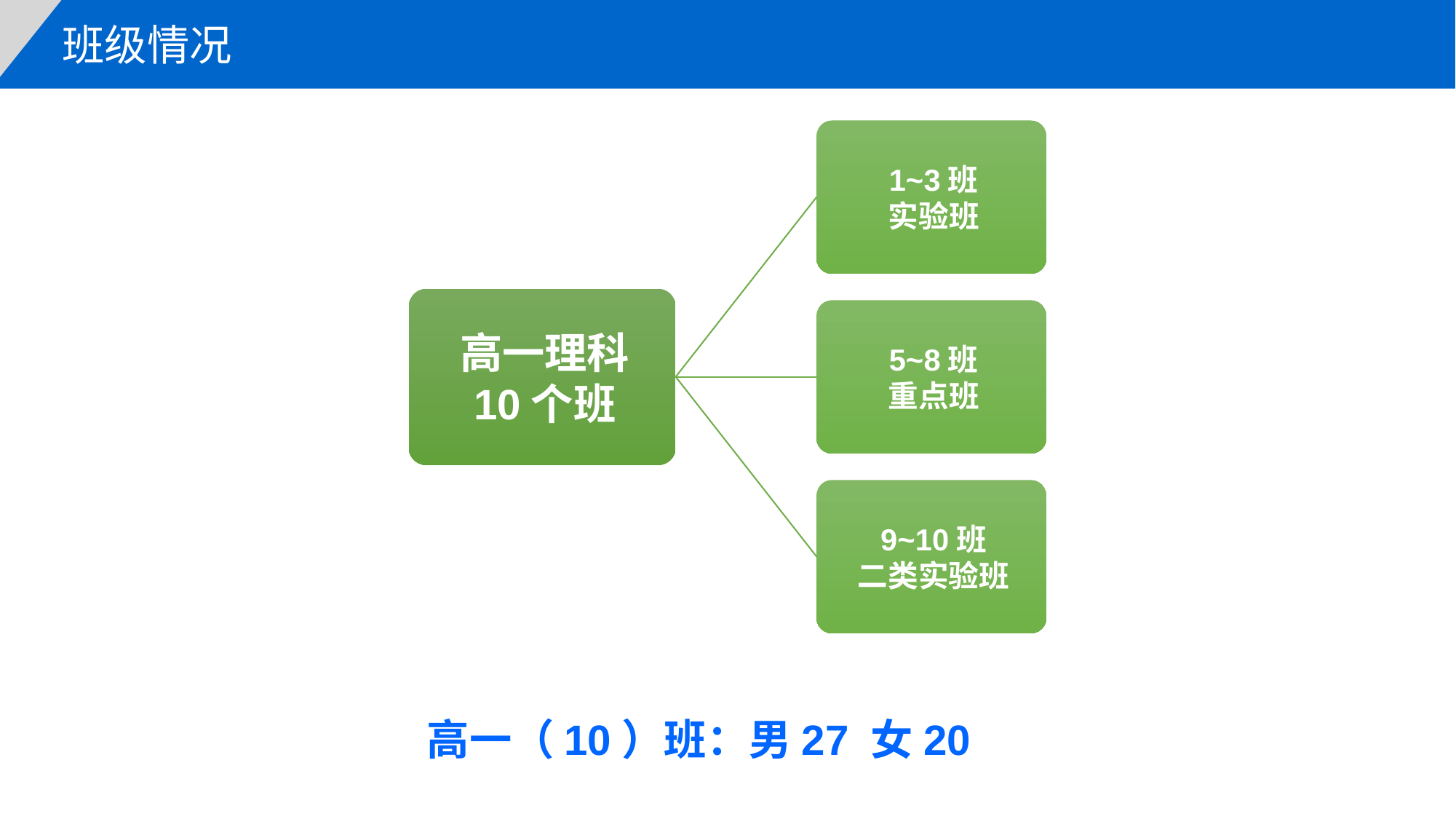

班级情况
高一理科
10个班

1~3班
实验班

5~8班
重点班

9~10班
二类实验班
高一（10）班：男27 女20